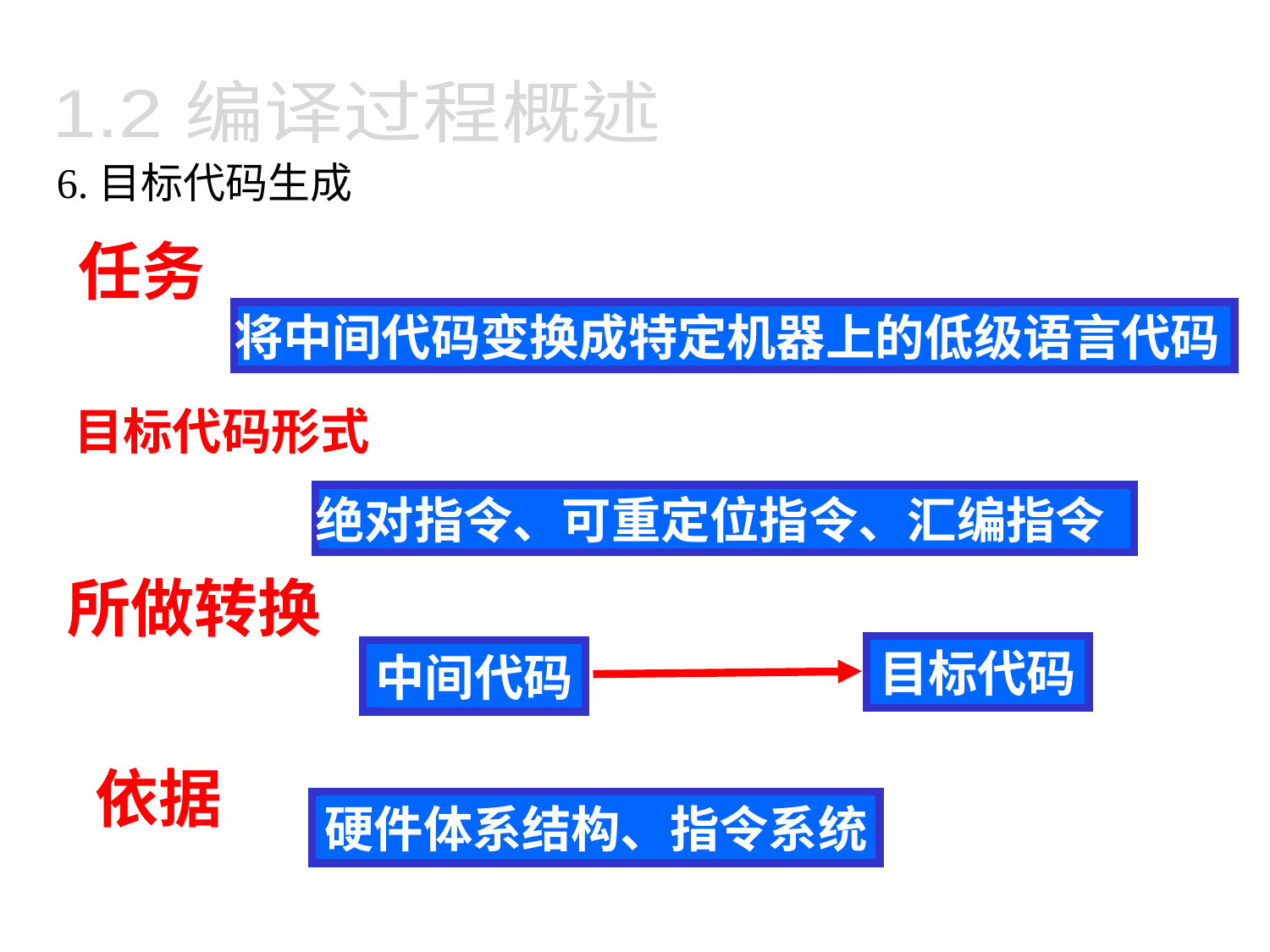

1.2 编译过程概述
6.目标代码生成
任务
将中间代码变换成特定机器上的低级语言代码
目标代码形式
绝对指令、可重定位指令、汇编指令
所做转换
目标代码
中间代码

依据
硬件体系结构、指令系统